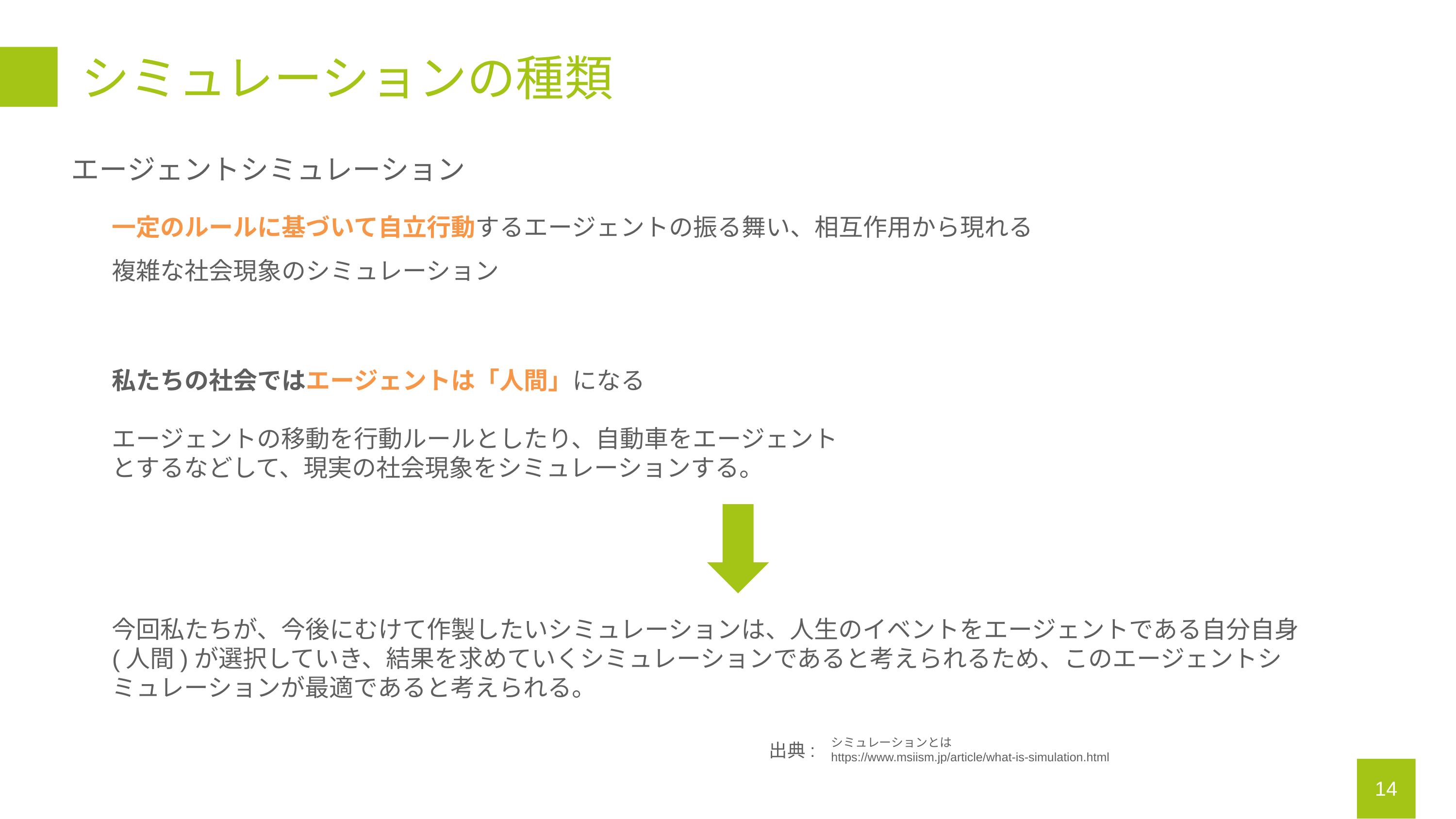

特徴量

予測
説明変数
目的変数
# シミュレーションの種類
エージェントシミュレーション
一定のルールに基づいて自立行動するエージェントの振る舞い、相互作用から現れる
複雑な社会現象のシミュレーション

私たちの社会ではエージェントは「人間」になる

エージェントの移動を行動ルールとしたり、自動車をエージェント
とするなどして、現実の社会現象をシミュレーションする。

今回私たちが、今後にむけて作製したいシミュレーションは、人生のイベントをエージェントである自分自身(人間)が選択していき、結果を求めていくシミュレーションであると考えられるため、このエージェントシミュレーションが最適であると考えられる。
シミュレーションとは
https://www.msiism.jp/article/what-is-simulation.html
出典:
14